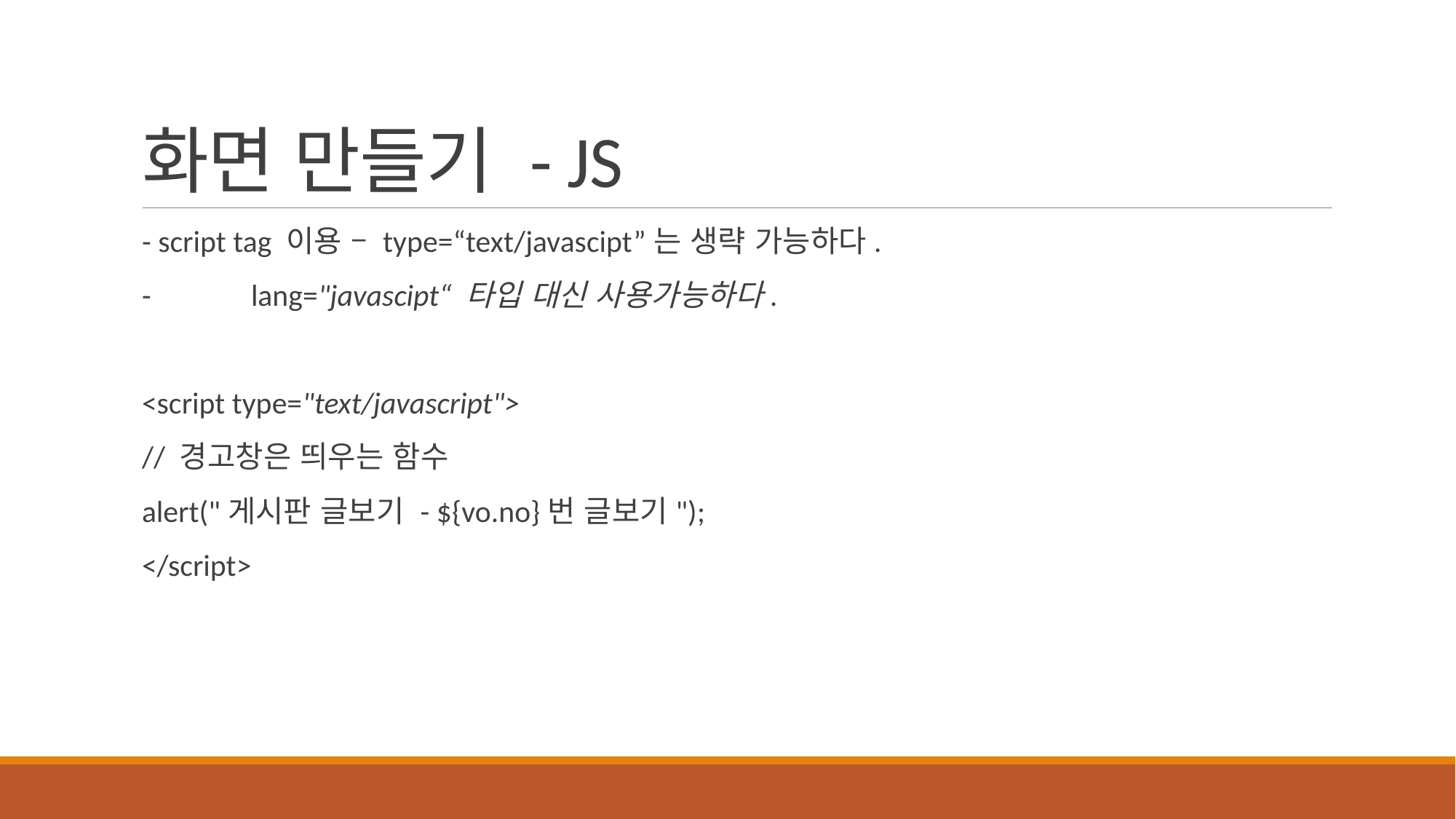

# 화면 만들기 - JS
- script tag 이용 – type=“text/javascipt”는 생략 가능하다.
-	lang="javascipt“ 타입 대신 사용가능하다.

<script type="text/javascript">
// 경고창은 띄우는 함수
alert("게시판 글보기 - ${vo.no}번 글보기");
</script>